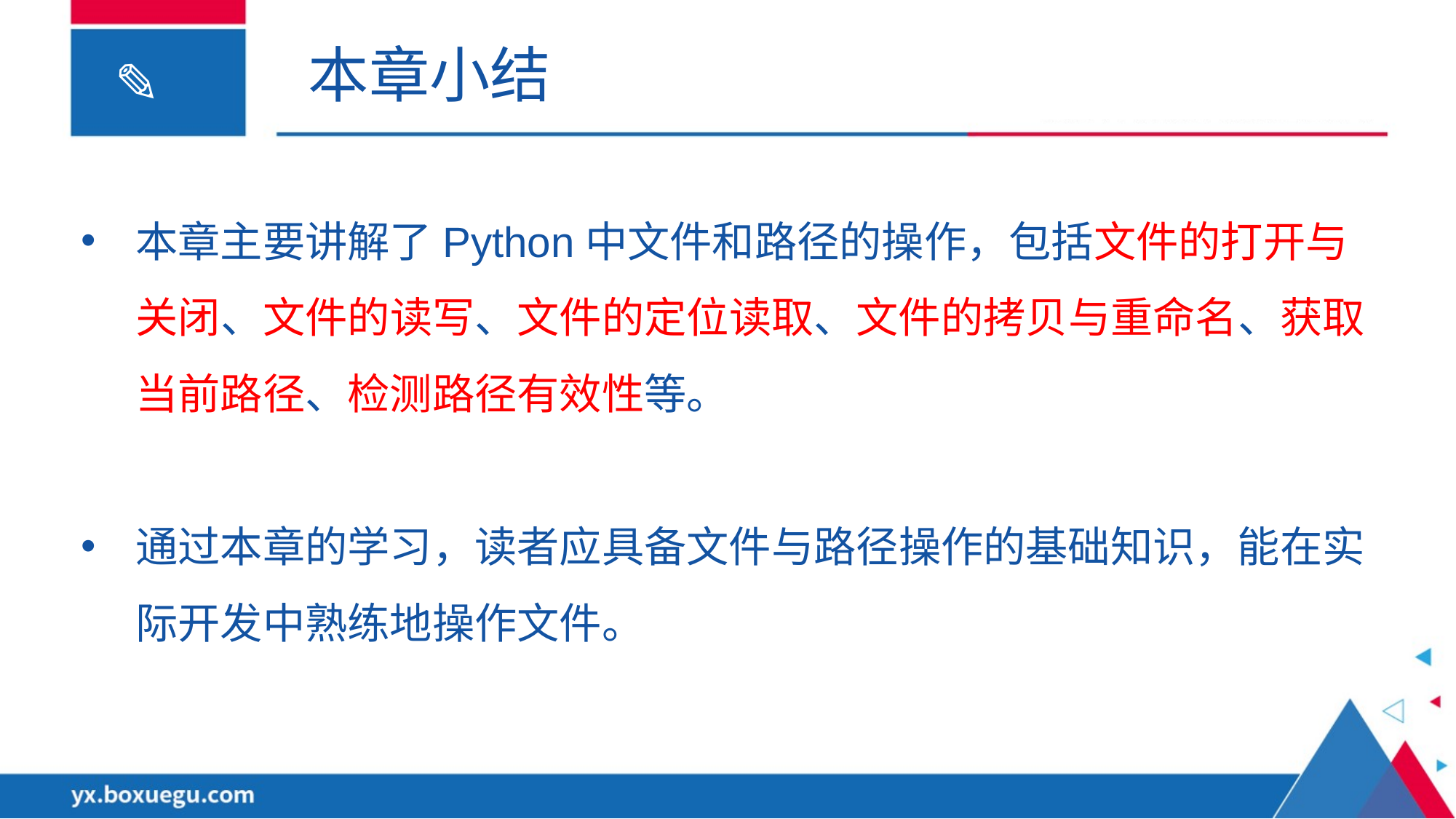

本章小结
本章主要讲解了Python中文件和路径的操作，包括文件的打开与关闭、文件的读写、文件的定位读取、文件的拷贝与重命名、获取当前路径、检测路径有效性等。

通过本章的学习，读者应具备文件与路径操作的基础知识，能在实际开发中熟练地操作文件。